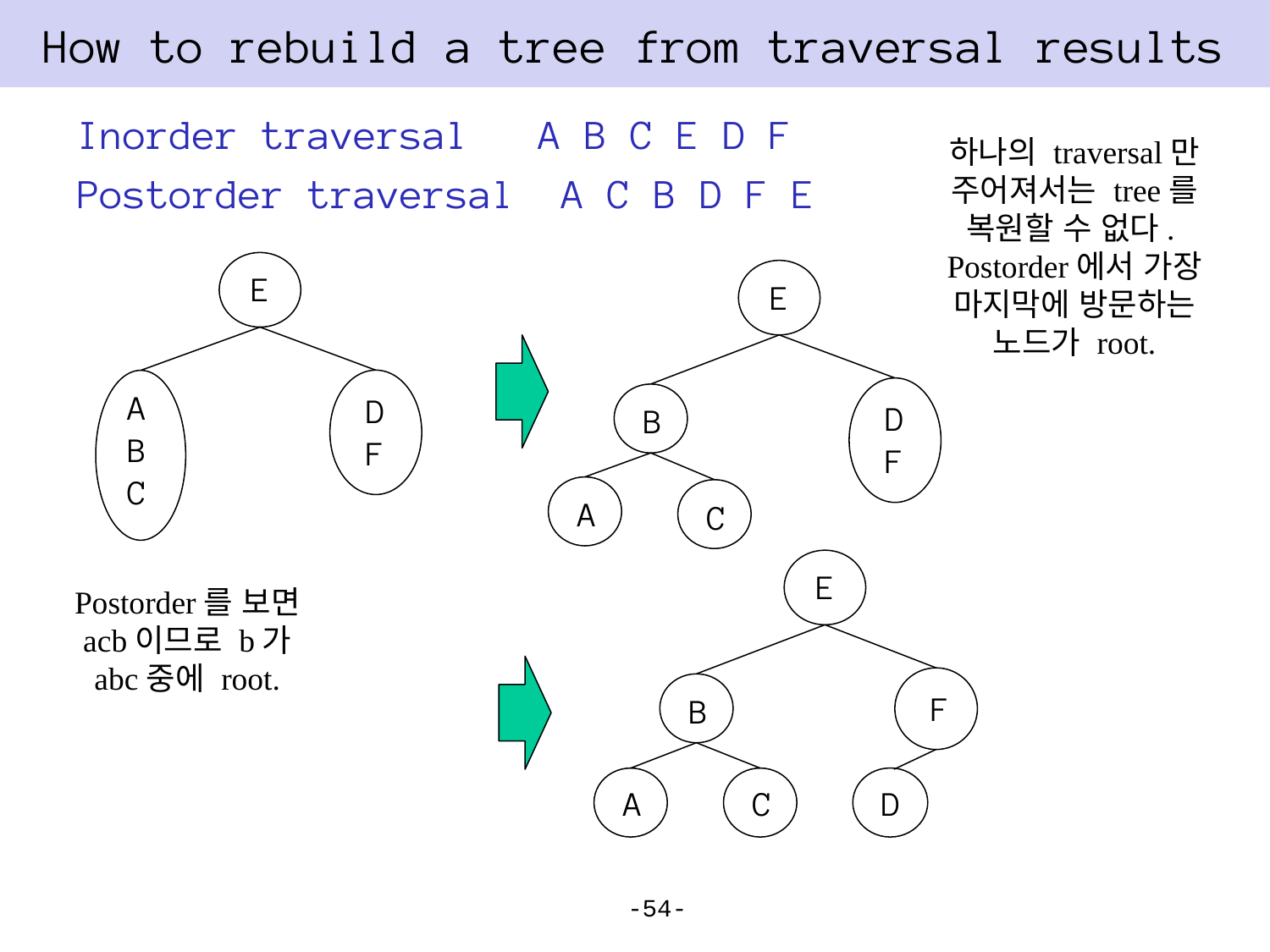

# How to rebuild a tree from traversal results
Inorder traversal   A B C E D F
Postorder traversal  A C B D F E
하나의 traversal만 주어져서는 tree를 복원할 수 없다.
Postorder에서 가장 마지막에 방문하는 노드가 root.

E

E

A B C
D F

D F
B

A
C

E
Postorder를 보면 acb이므로 b가 abc중에 root.

F
B

A
C
D
-54-